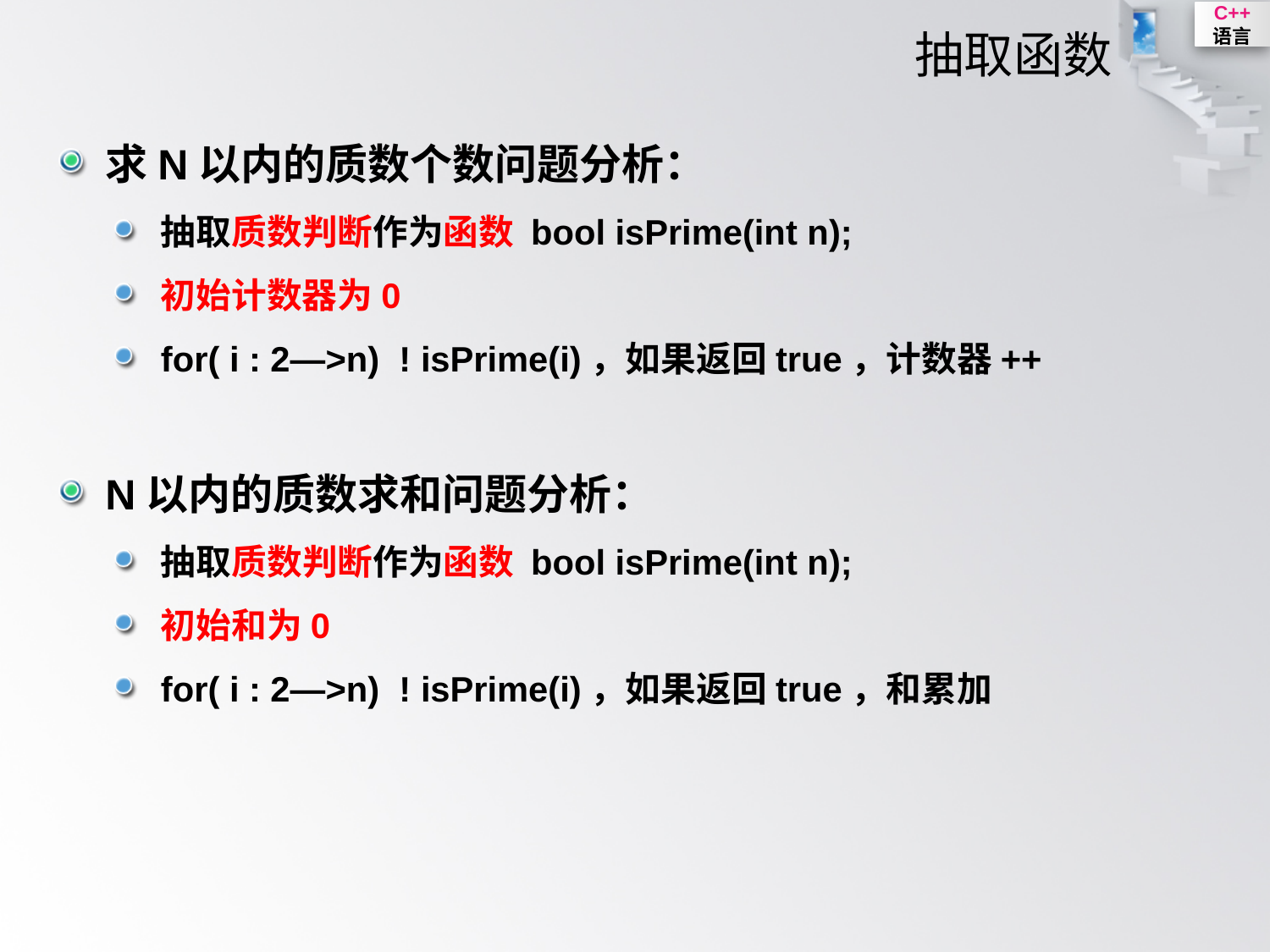

# 抽取函数
求N以内的质数个数问题分析：
抽取质数判断作为函数 bool isPrime(int n);
初始计数器为0
for( i : 2—>n)  ! isPrime(i)，如果返回true，计数器++

N以内的质数求和问题分析：
抽取质数判断作为函数 bool isPrime(int n);
初始和为0
for( i : 2—>n)  ! isPrime(i)，如果返回true，和累加